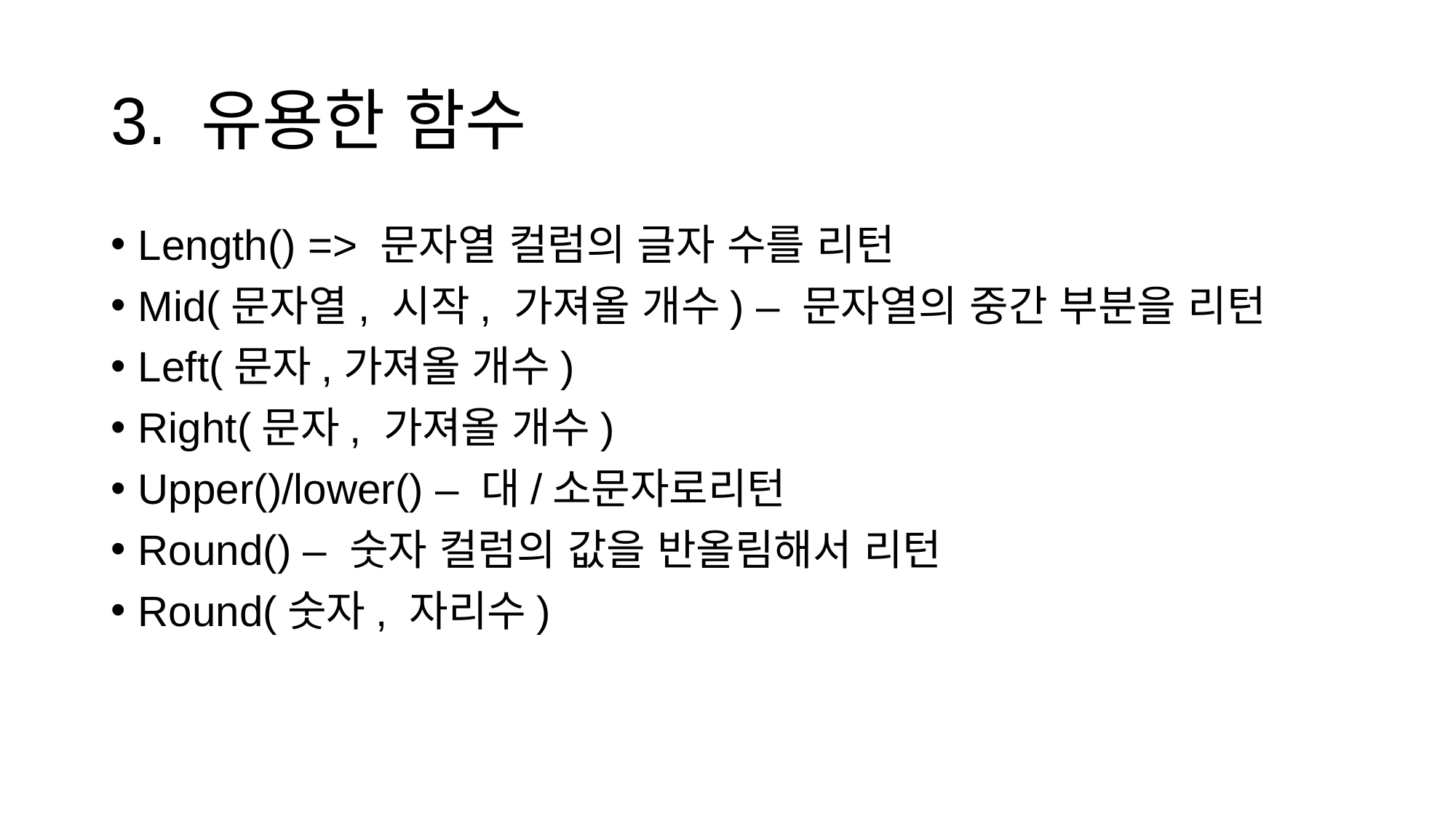

# 3. 유용한 함수
Length() => 문자열 컬럼의 글자 수를 리턴
Mid(문자열, 시작, 가져올 개수) – 문자열의 중간 부분을 리턴
Left(문자,가져올 개수)
Right(문자, 가져올 개수)
Upper()/lower() – 대/소문자로리턴
Round() – 숫자 컬럼의 값을 반올림해서 리턴
Round(숫자, 자리수)